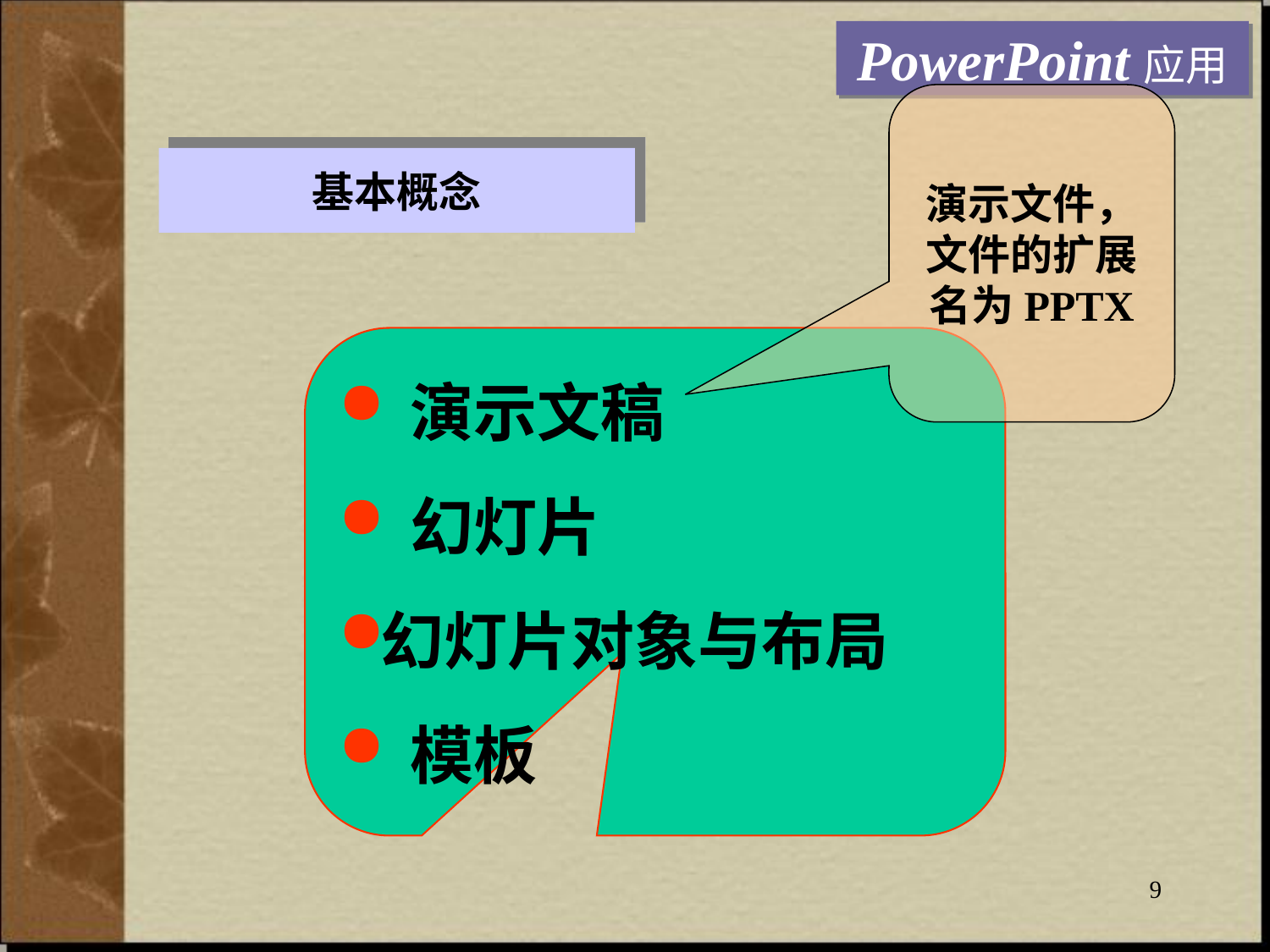

PowerPoint应用
演示文件，文件的扩展名为PPTX
基本概念
 演示文稿
 幻灯片
幻灯片对象与布局
 模板
9